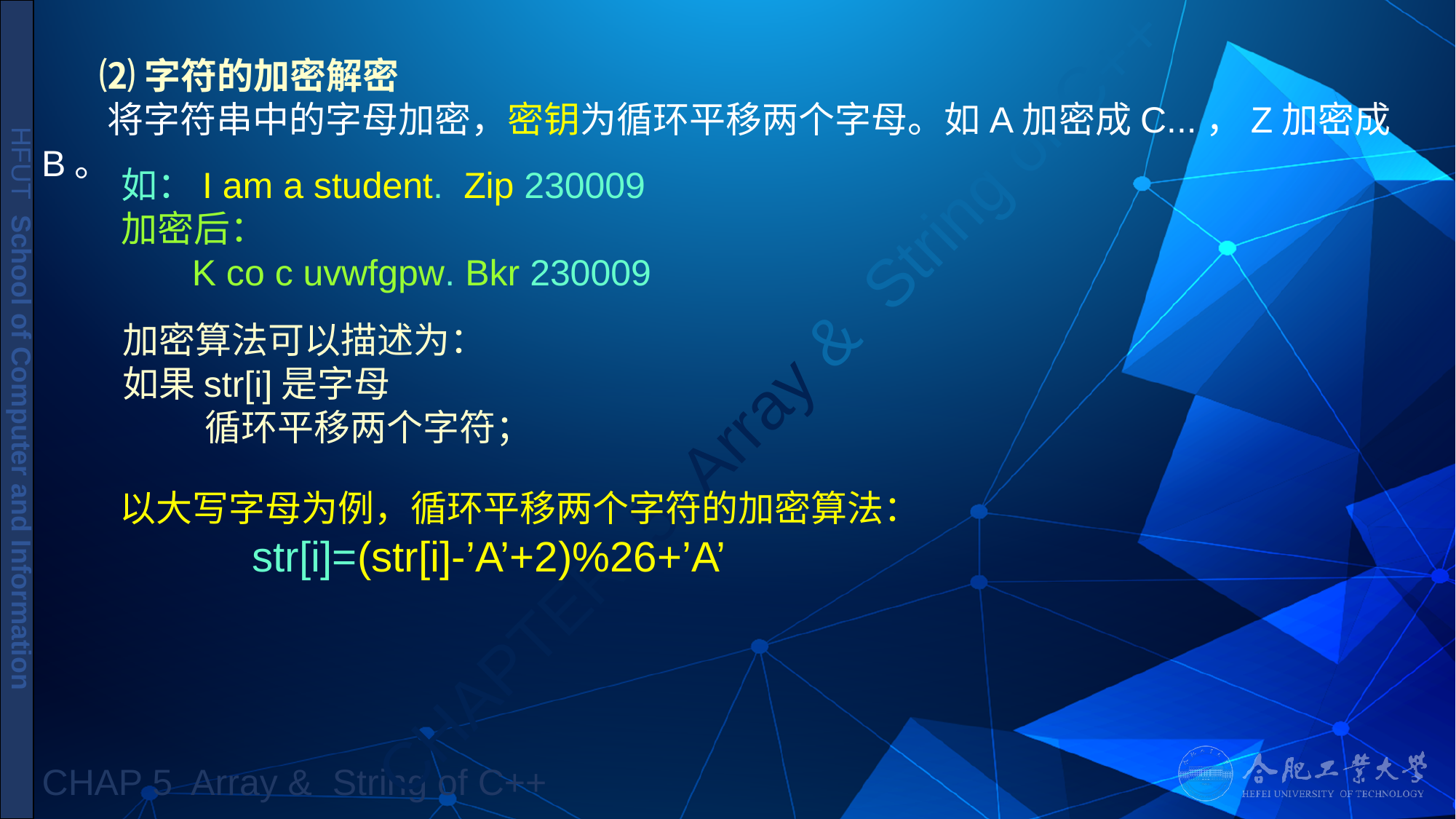

# ⑵字符的加密解密
       将字符串中的字母加密，密钥为循环平移两个字母。如A加密成C...，Z加密成B。
如：I am a student.  Zip 230009
加密后：
       K co c uvwfgpw. Bkr 230009
加密算法可以描述为：
如果str[i]是字母
         循环平移两个字符；
以大写字母为例，循环平移两个字符的加密算法：
             str[i]=(str[i]-’A’+2)%26+’A’